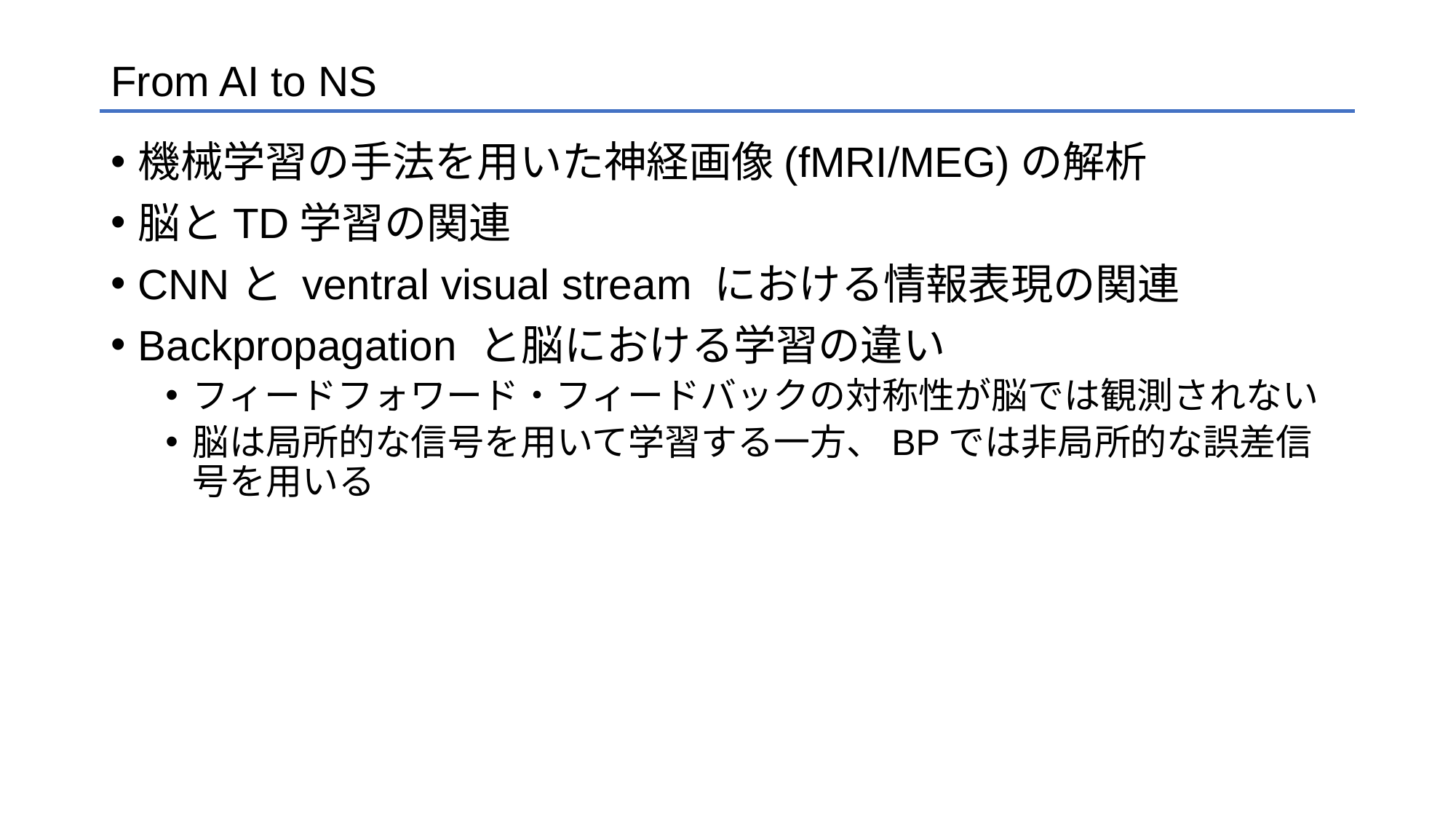

# From AI to NS
機械学習の手法を用いた神経画像(fMRI/MEG)の解析
脳とTD学習の関連
CNNと ventral visual stream における情報表現の関連
Backpropagation と脳における学習の違い
フィードフォワード・フィードバックの対称性が脳では観測されない
脳は局所的な信号を用いて学習する一方、BPでは非局所的な誤差信号を用いる